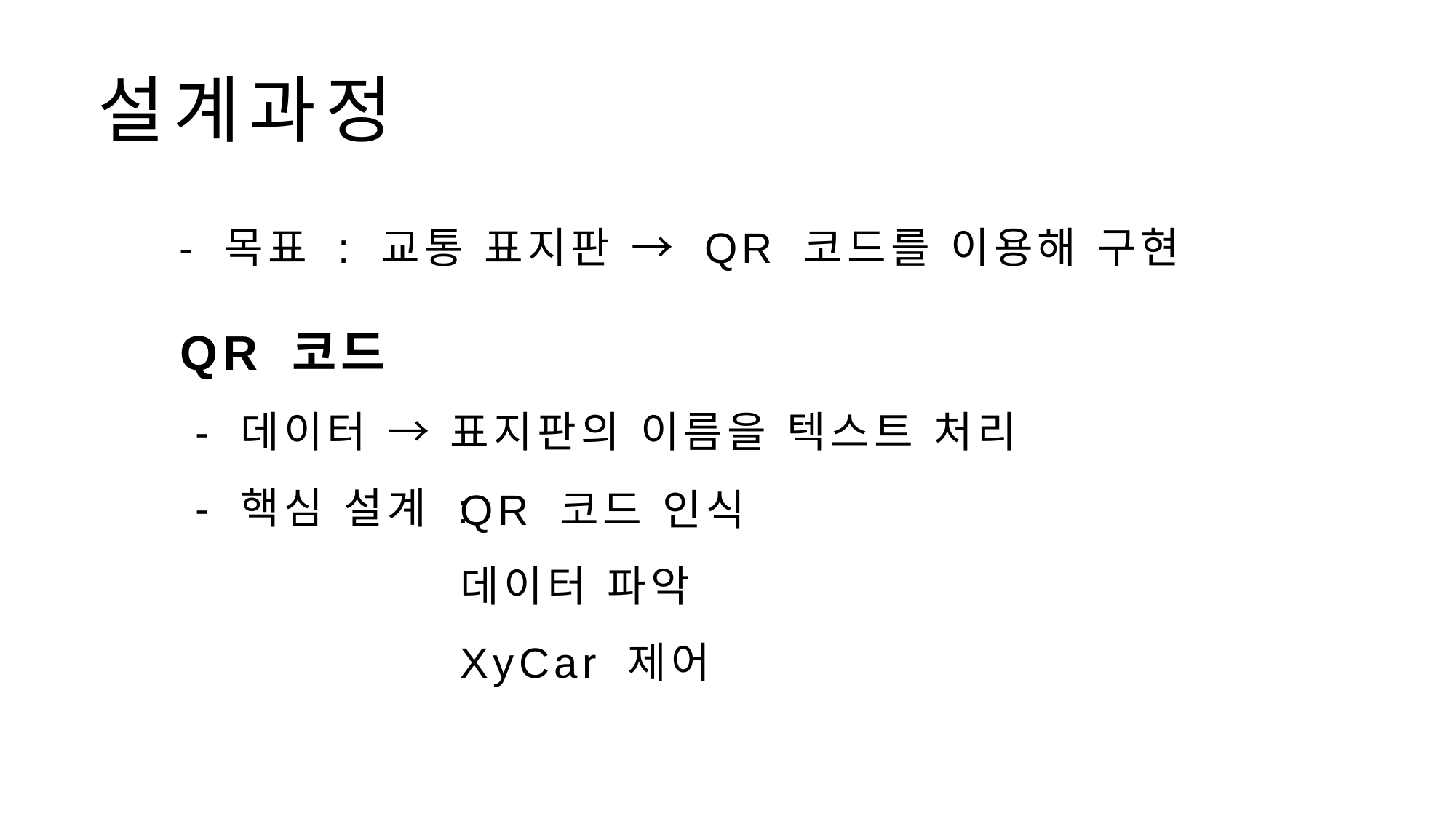

설계과정
- 목표 : 교통 표지판 → QR 코드를 이용해 구현
 QR 코드
  - 데이터 → 표지판의 이름을 텍스트 처리
  - 핵심 설계 :
QR 코드 인식
데이터 파악
XyCar 제어